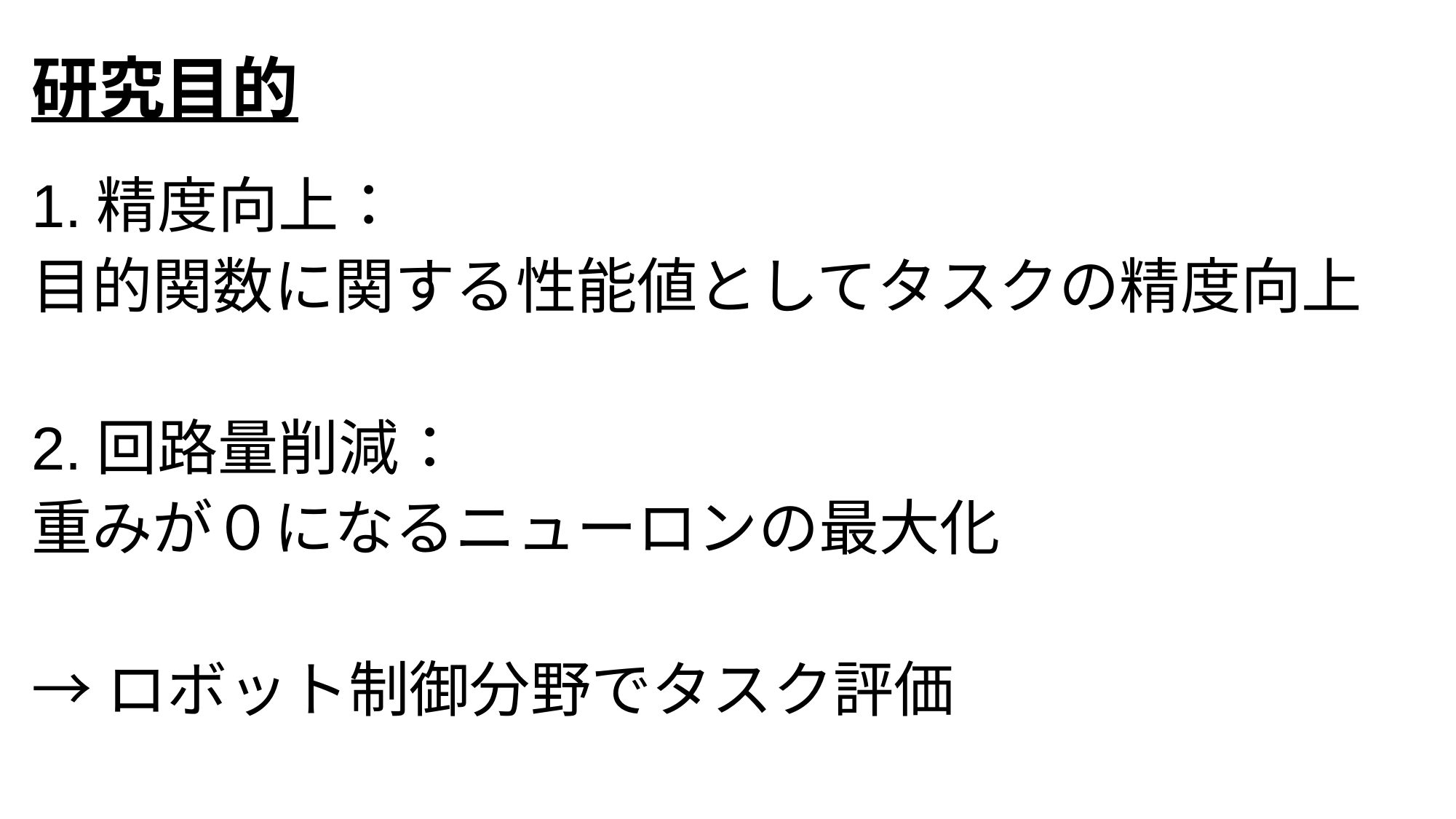

# 研究目的
1.精度向上：
目的関数に関する性能値としてタスクの精度向上

2.回路量削減：
重みが０になるニューロンの最大化

→ロボット制御分野でタスク評価